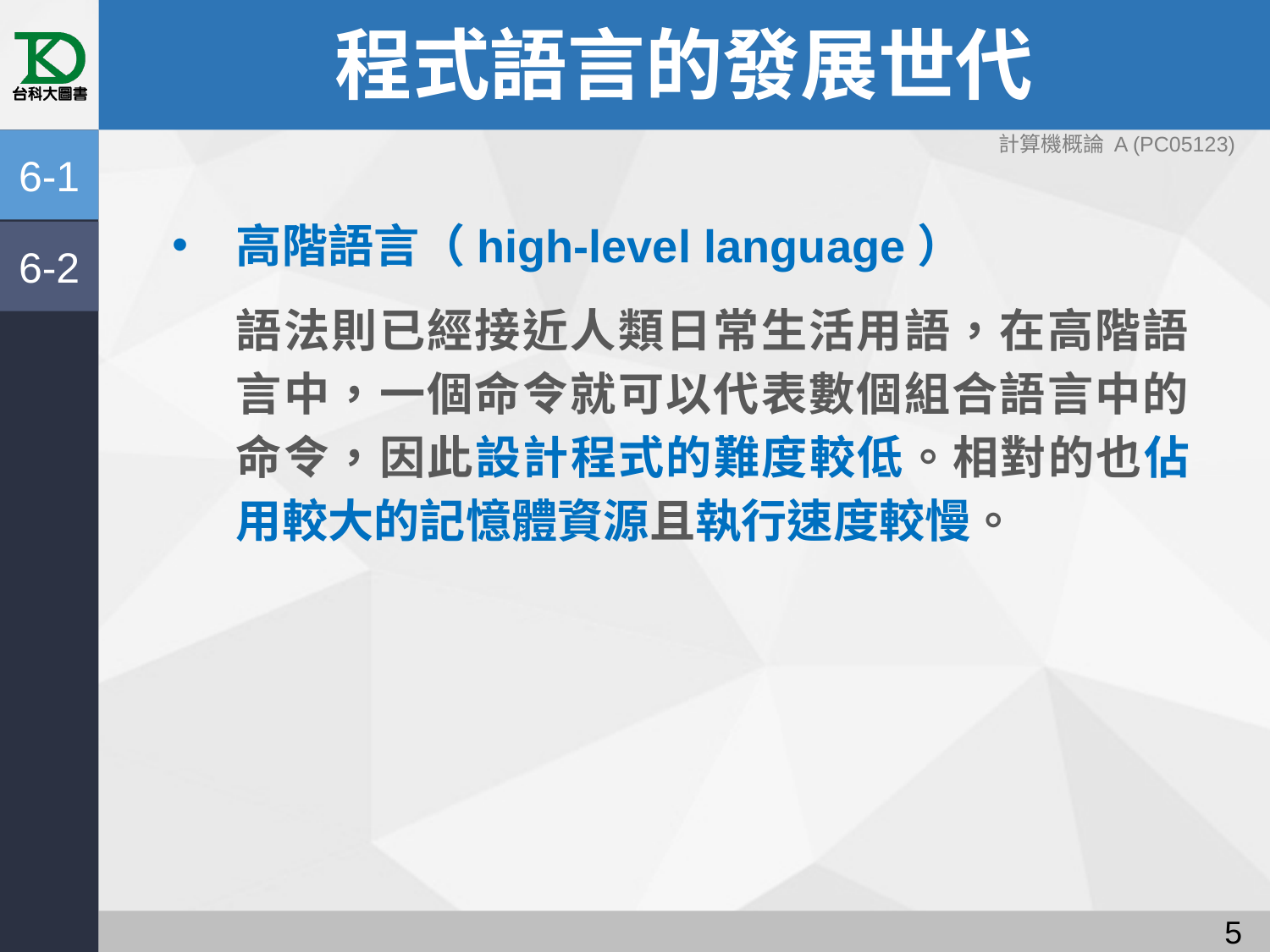

# 程式語言的發展世代
計算機概論 A (PC05123)
6-1
高階語言（high-level language）
語法則已經接近人類日常生活用語，在高階語言中，一個命令就可以代表數個組合語言中的命令，因此設計程式的難度較低。相對的也佔用較大的記憶體資源且執行速度較慢。
6-2
5